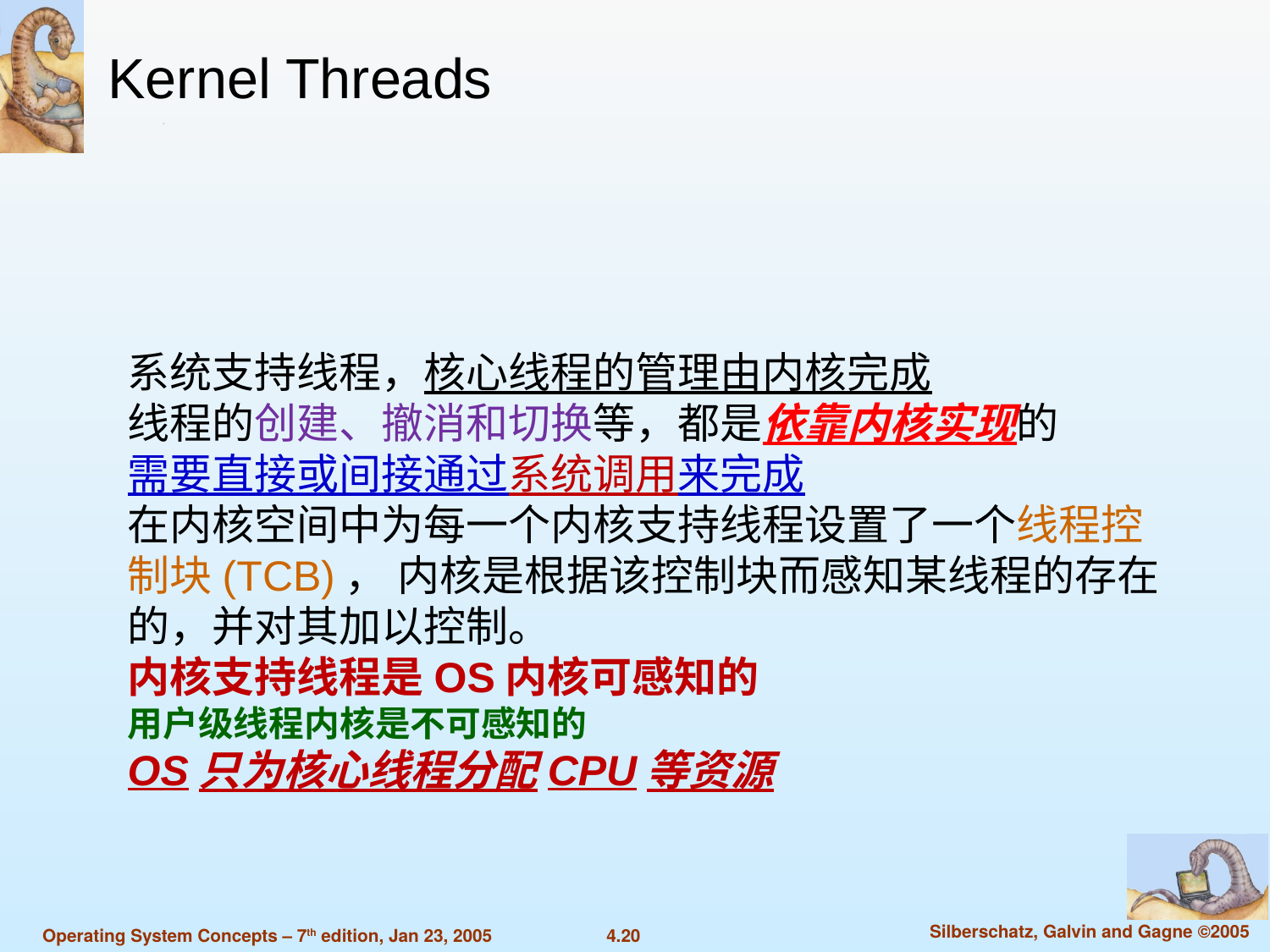

Kernel Threads
系统支持线程，核心线程的管理由内核完成
线程的创建、撤消和切换等，都是依靠内核实现的
需要直接或间接通过系统调用来完成
在内核空间中为每一个内核支持线程设置了一个线程控制块(TCB)， 内核是根据该控制块而感知某线程的存在的，并对其加以控制。
内核支持线程是OS内核可感知的
用户级线程内核是不可感知的
OS只为核心线程分配CPU等资源